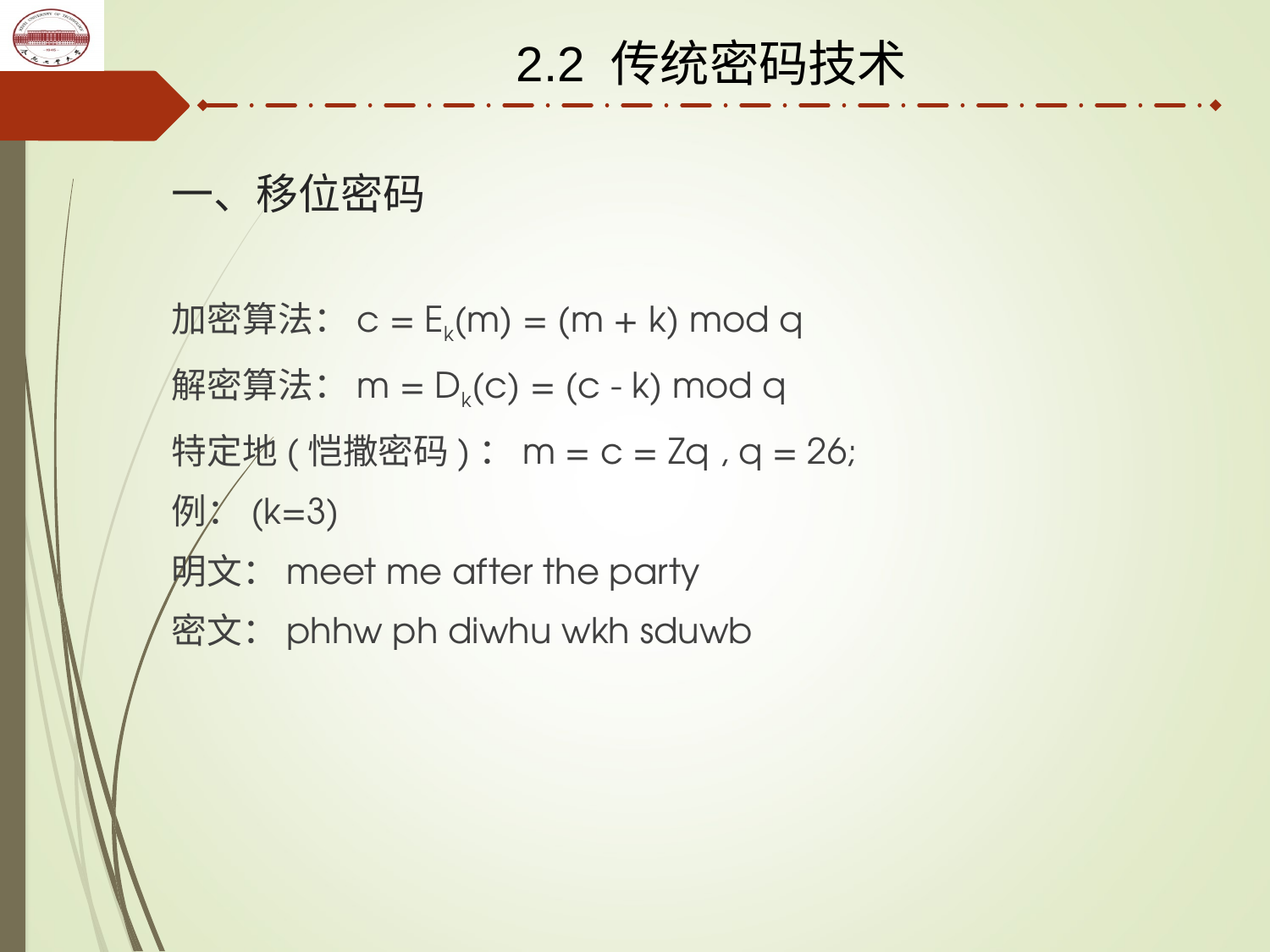

2.2 传统密码技术
# 一、移位密码
加密算法：c = Ek(m) = (m + k) mod q
解密算法：m = Dk(c) = (c - k) mod q
特定地(恺撒密码)：m = c = Zq , q = 26;
例：(k=3)
明文：meet me after the party
密文：phhw ph diwhu wkh sduwb